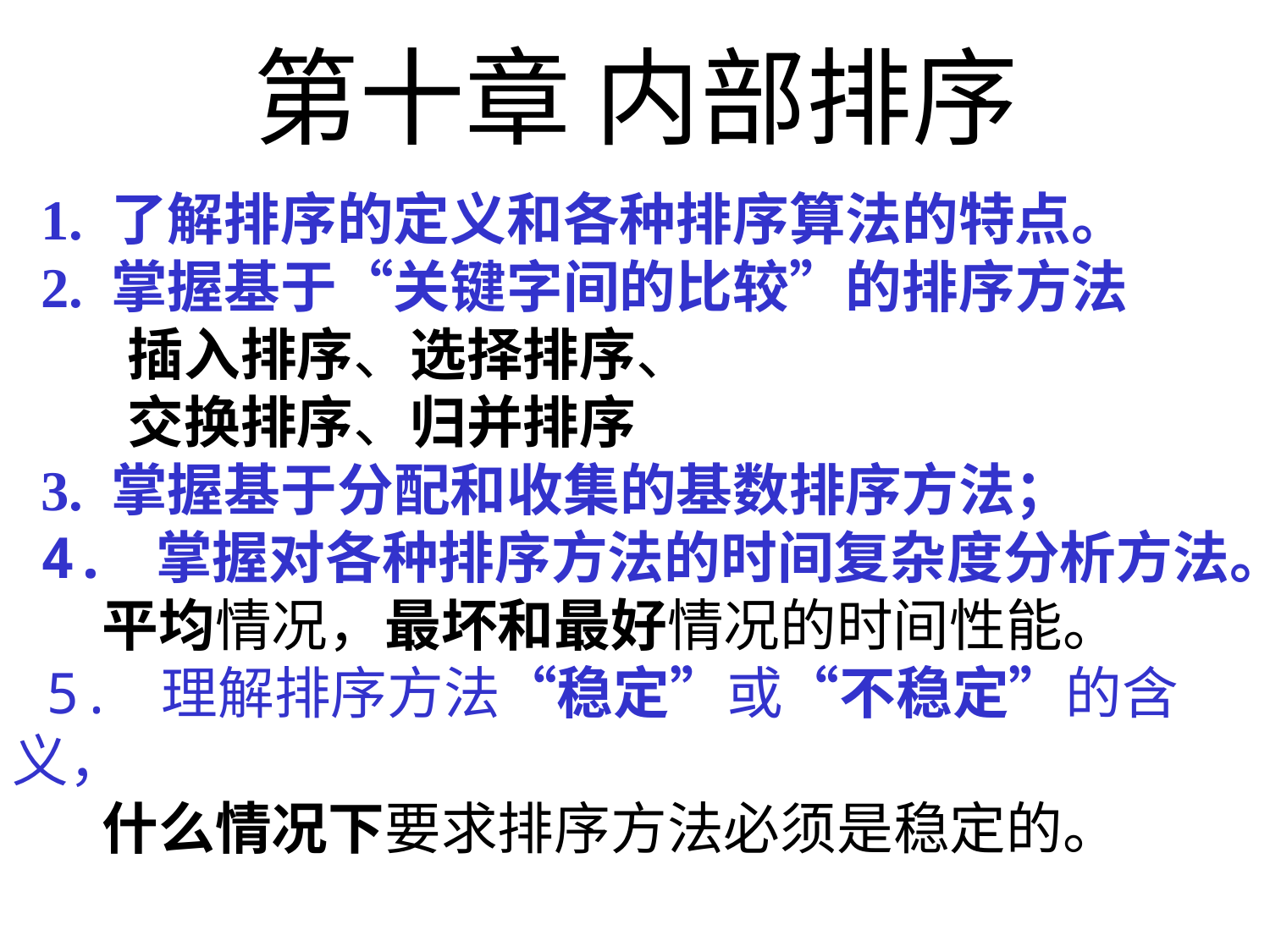

第十章 内部排序
  1. 了解排序的定义和各种排序算法的特点。
  2. 掌握基于“关键字间的比较”的排序方法
        插入排序、选择排序、
        交换排序、归并排序
  3. 掌握基于分配和收集的基数排序方法；
  4. 掌握对各种排序方法的时间复杂度分析方法。
      平均情况，最坏和最好情况的时间性能。
 5. 理解排序方法“稳定”或“不稳定”的含义，
      什么情况下要求排序方法必须是稳定的。